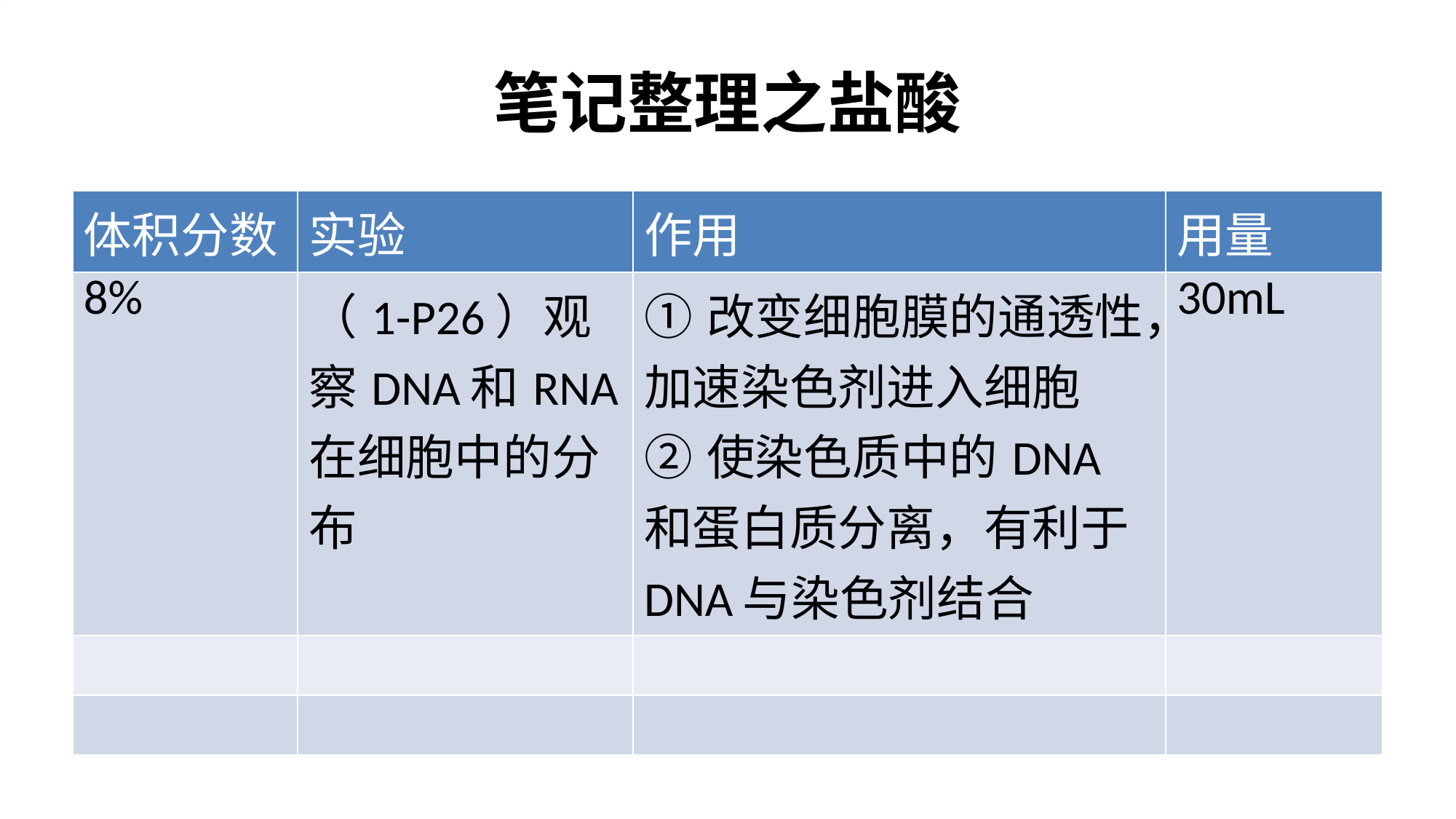

# 笔记整理之盐酸
| 体积分数 | 实验 | 作用 | 用量 |
| --- | --- | --- | --- |
| 8% | （1-P26）观察DNA和RNA在细胞中的分布 | ①改变细胞膜的通透性，加速染色剂进入细胞 ②使染色质中的DNA和蛋白质分离，有利于DNA与染色剂结合 | 30mL |
|  |  |  |  |
|  |  |  |  |